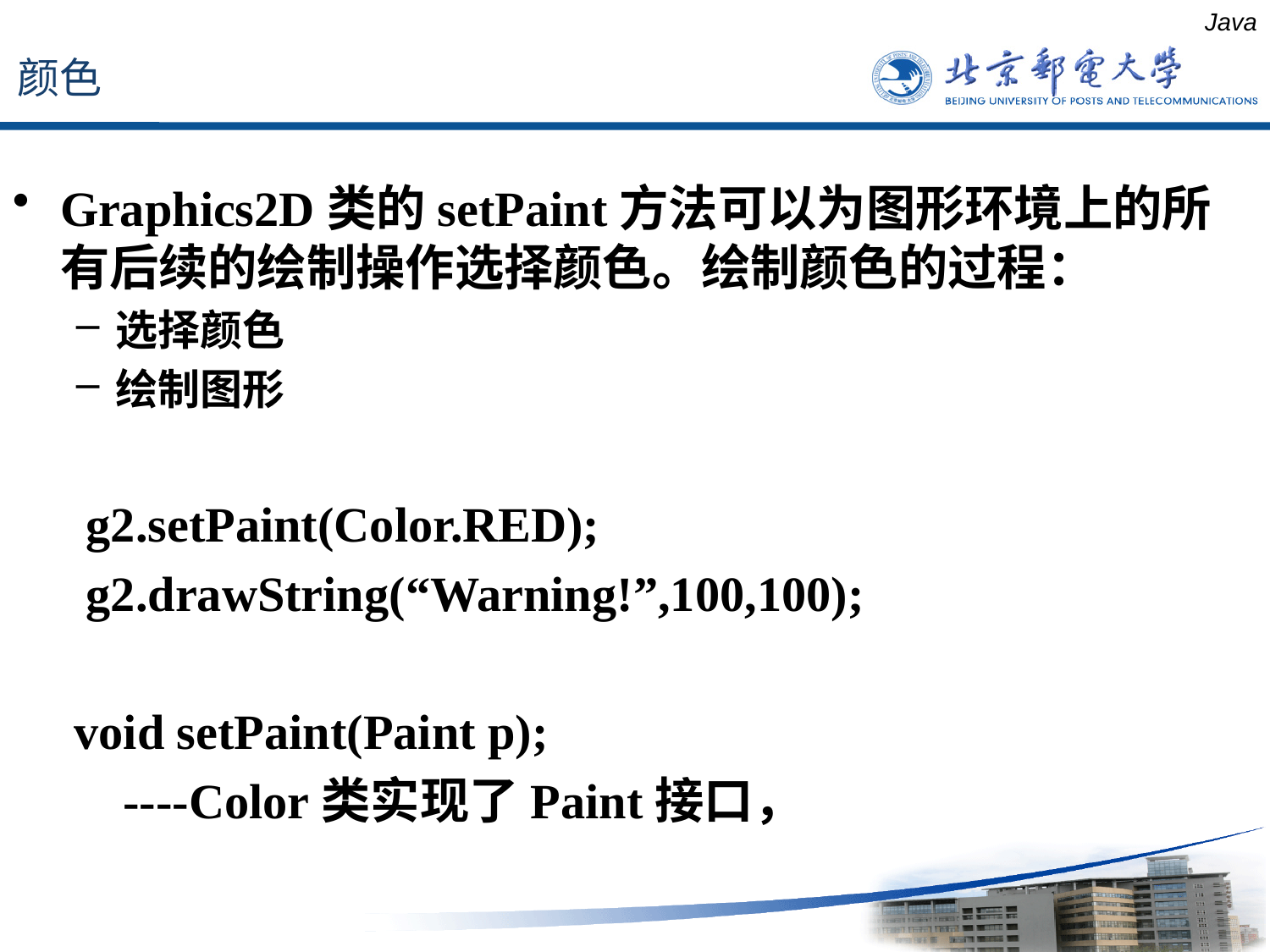

颜色
Java
Graphics2D类的setPaint方法可以为图形环境上的所有后续的绘制操作选择颜色。绘制颜色的过程：
选择颜色
绘制图形

      g2.setPaint(Color.RED);
      g2.drawString(“Warning!”,100,100);

     void setPaint(Paint p);
         ----Color类实现了Paint接口，